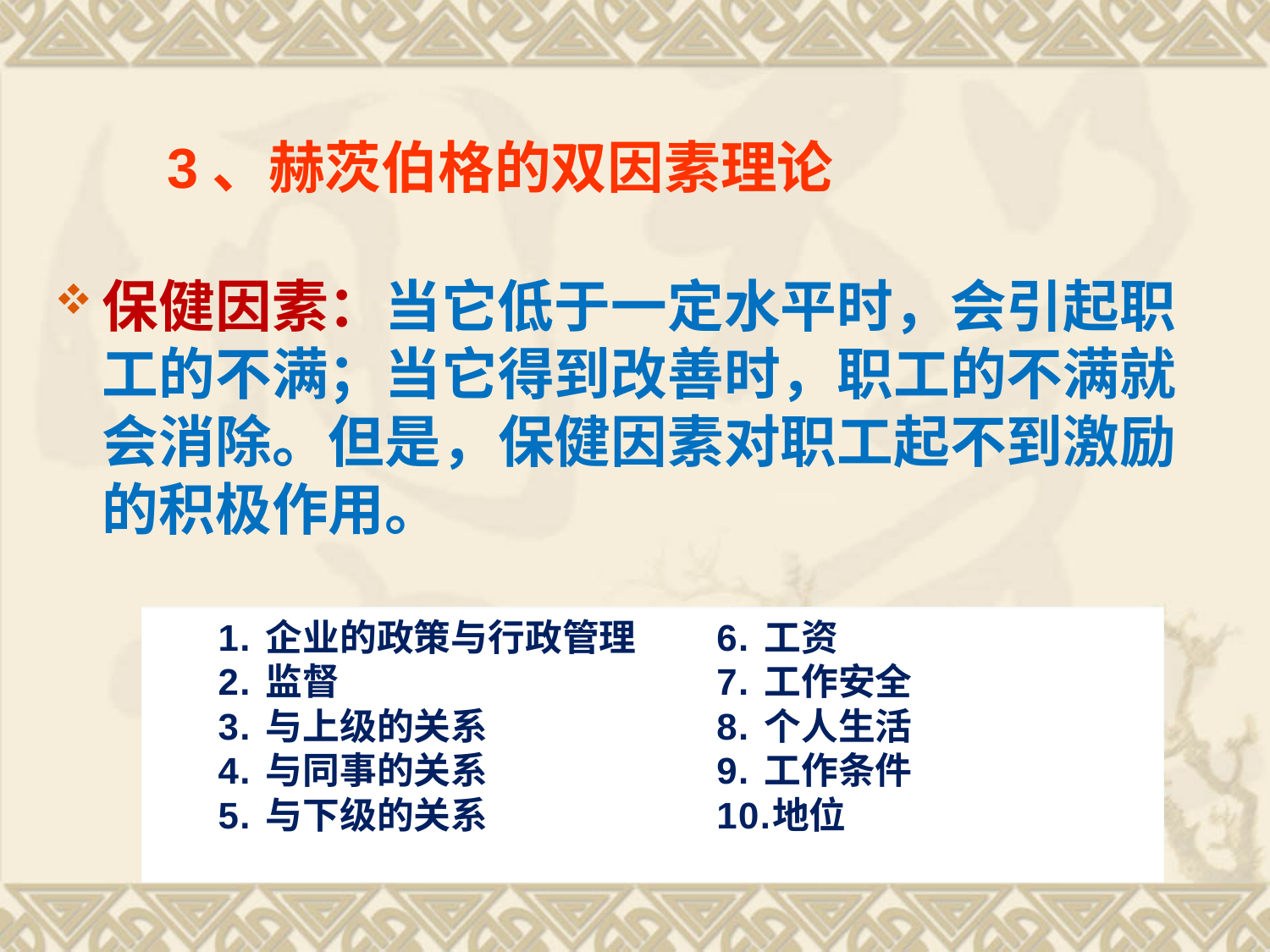

3、赫茨伯格的双因素理论
保健因素：当它低于一定水平时，会引起职工的不满；当它得到改善时，职工的不满就会消除。但是，保健因素对职工起不到激励的积极作用。
企业的政策与行政管理
监督
与上级的关系
与同事的关系
与下级的关系
工资
工作安全
个人生活
工作条件
地位